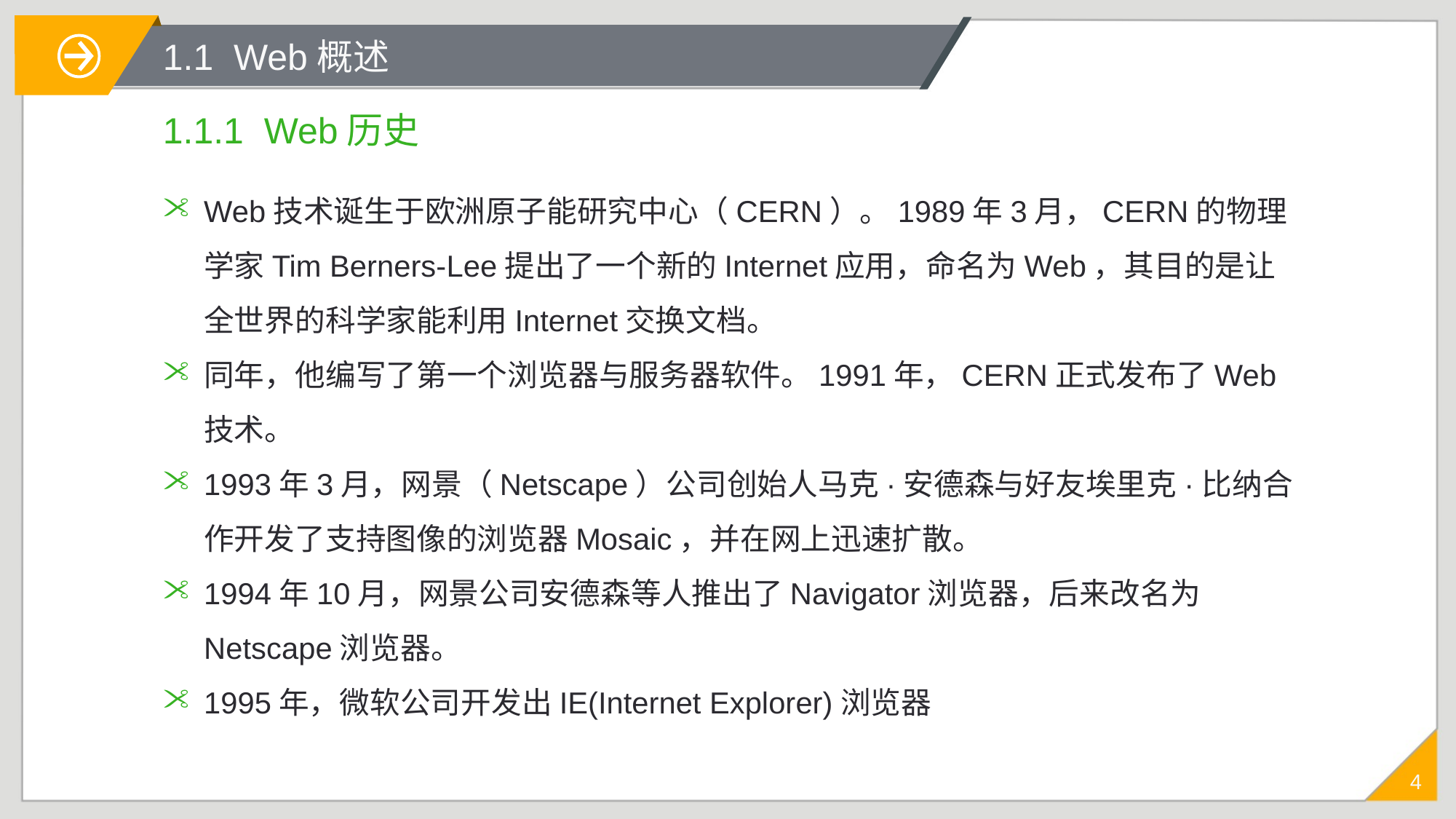

1.1  Web概述
# 1.1.1  Web历史
Web技术诞生于欧洲原子能研究中心（CERN）。1989年3月，CERN的物理学家Tim Berners-Lee提出了一个新的Internet应用，命名为Web，其目的是让全世界的科学家能利用Internet交换文档。
同年，他编写了第一个浏览器与服务器软件。1991年，CERN正式发布了Web技术。
1993年3月，网景（Netscape）公司创始人马克·安德森与好友埃里克·比纳合作开发了支持图像的浏览器Mosaic，并在网上迅速扩散。
1994年10月，网景公司安德森等人推出了Navigator浏览器，后来改名为Netscape浏览器。
1995年，微软公司开发出IE(Internet Explorer)浏览器